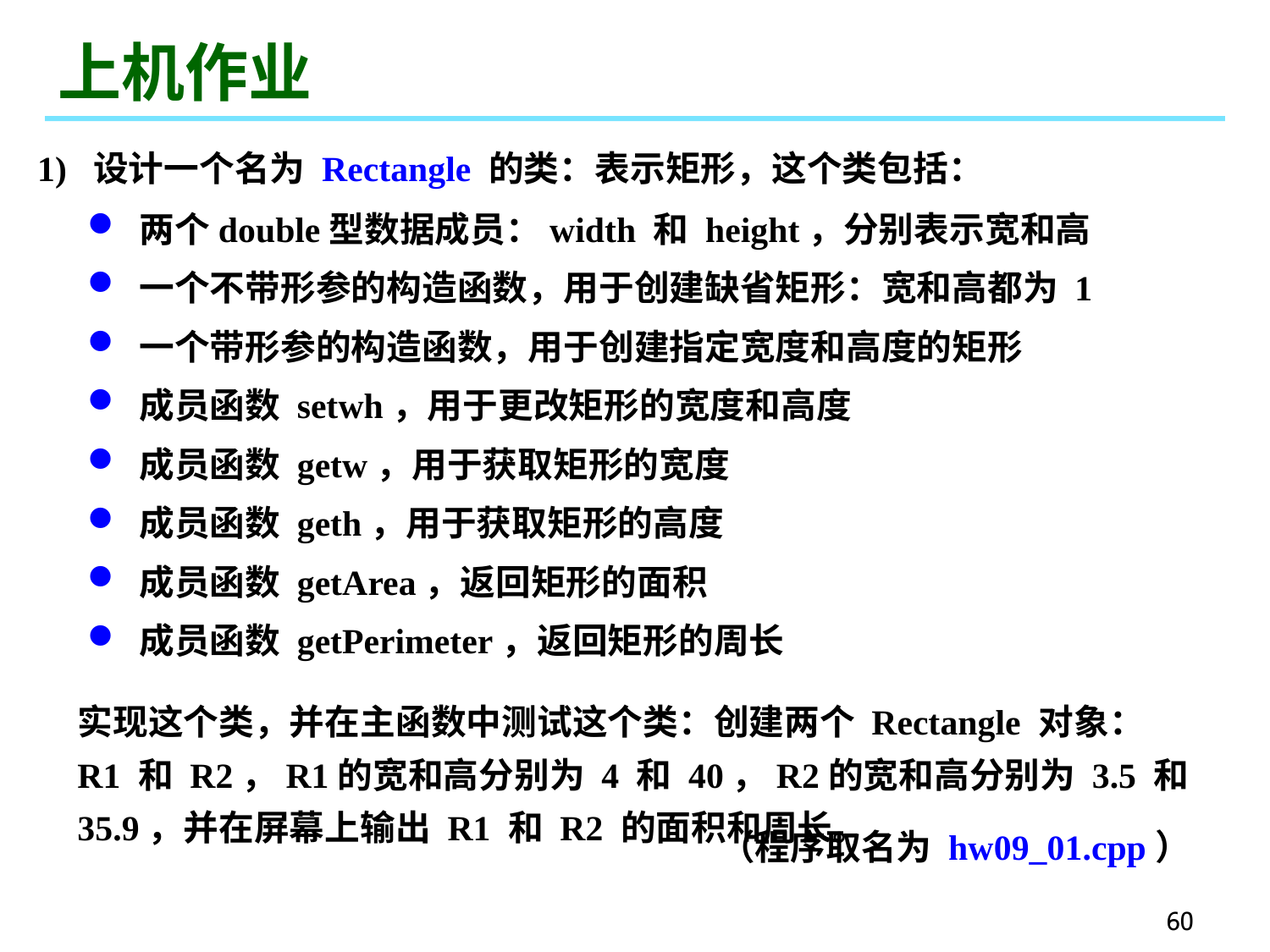

# 上机作业
1)  设计一个名为 Rectangle 的类：表示矩形，这个类包括：
 两个double型数据成员：width 和 height，分别表示宽和高
 一个不带形参的构造函数，用于创建缺省矩形：宽和高都为 1
 一个带形参的构造函数，用于创建指定宽度和高度的矩形
 成员函数 setwh，用于更改矩形的宽度和高度
 成员函数 getw，用于获取矩形的宽度
 成员函数 geth，用于获取矩形的高度
 成员函数 getArea，返回矩形的面积
 成员函数 getPerimeter，返回矩形的周长
实现这个类，并在主函数中测试这个类：创建两个 Rectangle 对象：R1 和 R2，R1的宽和高分别为 4 和 40，R2的宽和高分别为 3.5 和 35.9，并在屏幕上输出 R1 和 R2 的面积和周长。
（程序取名为 hw09_01.cpp）
60